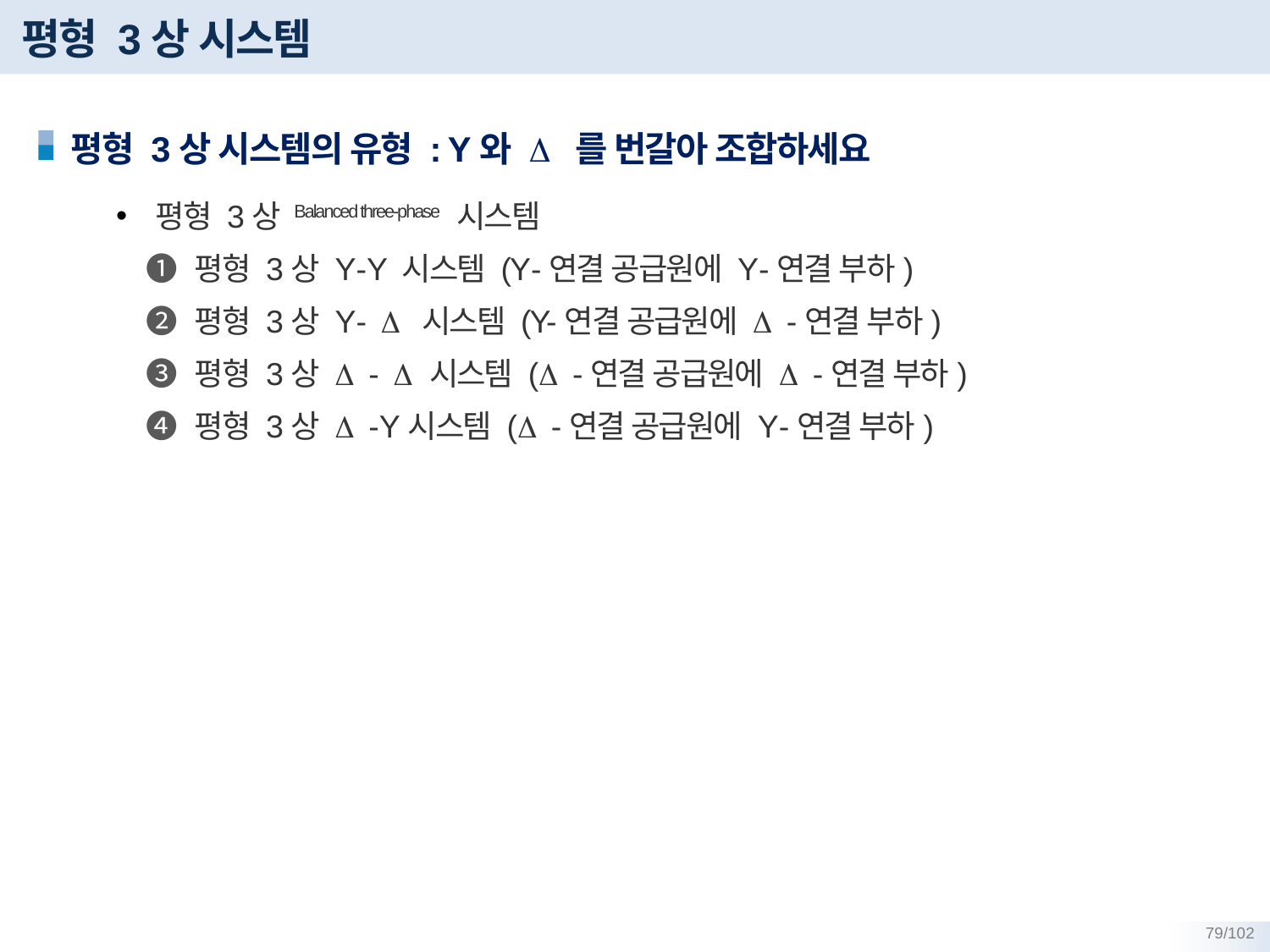

# 평형 3상 시스템
평형 3상 시스템의 유형 : Y와 Δ 를 번갈아 조합하세요

평형 3상 Balanced three-phase 시스템
    ❶ 평형 3상 Y-Y 시스템 (Y-연결 공급원에 Y-연결 부하)
    ❷ 평형 3상 Y- Δ 시스템 (Y-연결 공급원에 Δ -연결 부하)
    ❸ 평형 3상 Δ - Δ 시스템 (Δ -연결 공급원에 Δ -연결 부하)
    ❹ 평형 3상 Δ -Y시스템 (Δ -연결 공급원에 Y-연결 부하)